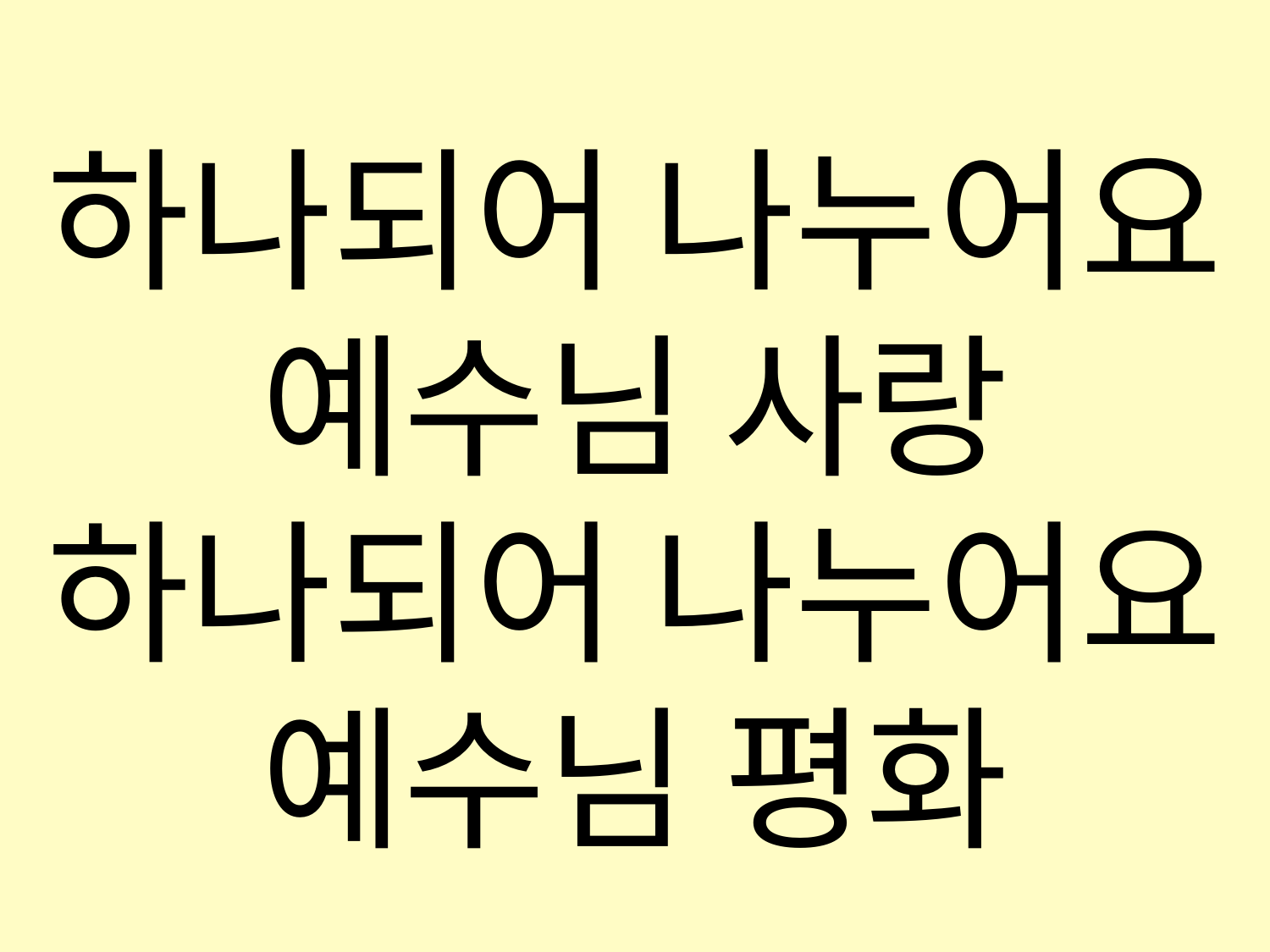

하나되어 나누어요
예수님 사랑
하나되어 나누어요
예수님 평화